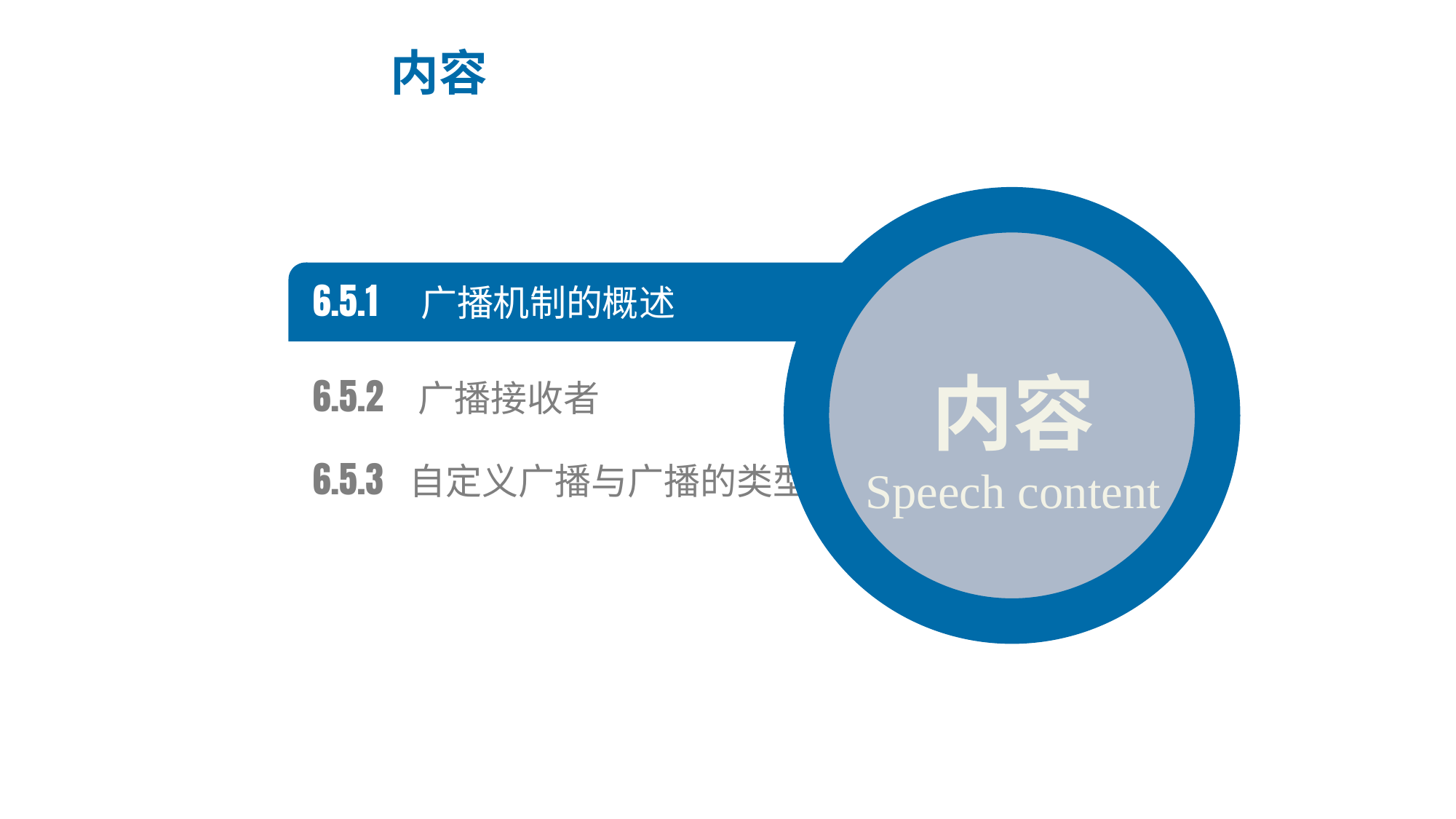

内容

6.5.1    广播机制的概述
内容
Speech content
6.5.2   广播接收者
6.5.3  自定义广播与广播的类型